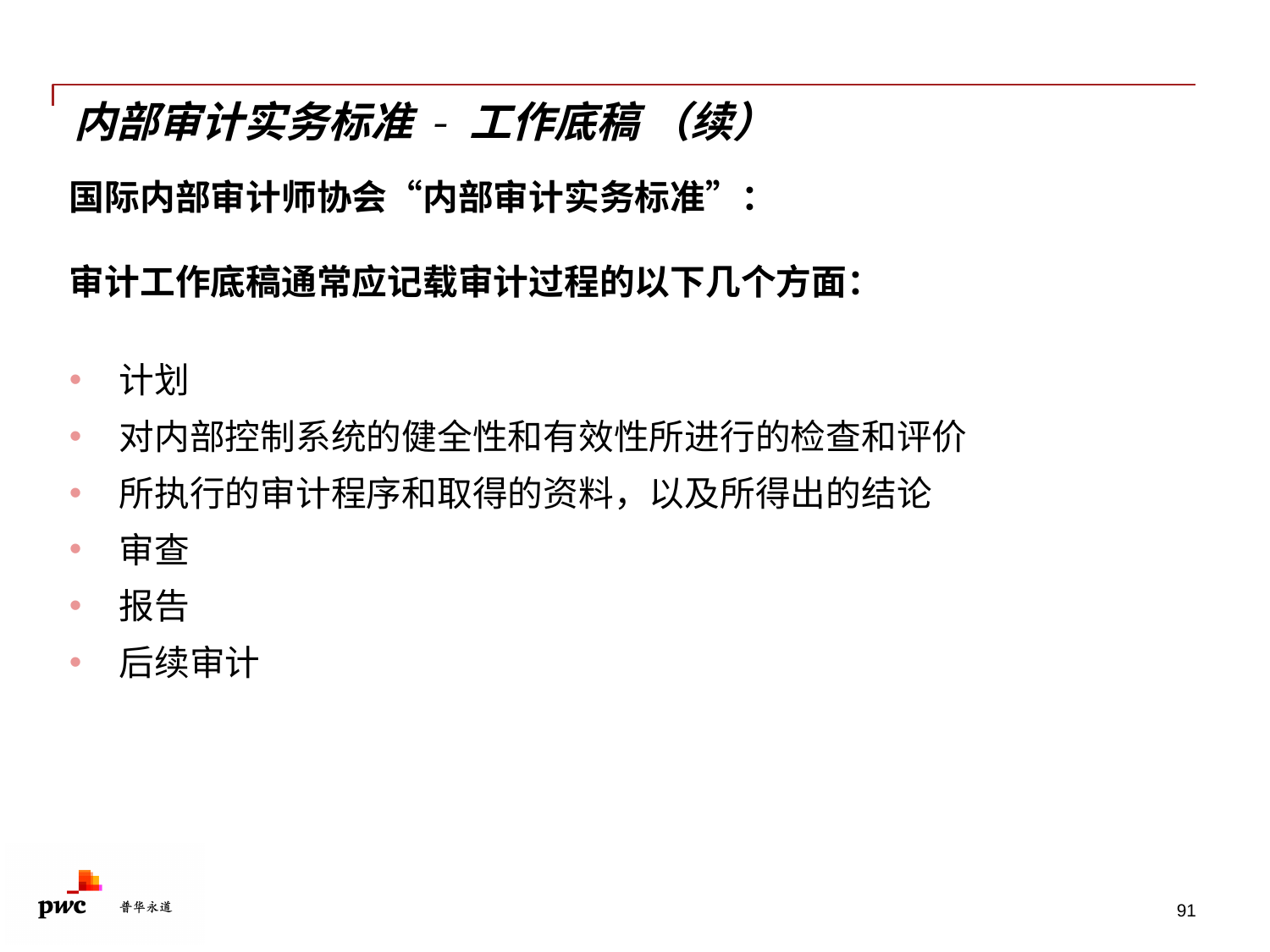

# 内部审计实务标准 - 工作底稿 （续）
国际内部审计师协会“内部审计实务标准”：

审计工作底稿通常应记载审计过程的以下几个方面：

计划
对内部控制系统的健全性和有效性所进行的检查和评价
所执行的审计程序和取得的资料，以及所得出的结论
审查
报告
后续审计

91